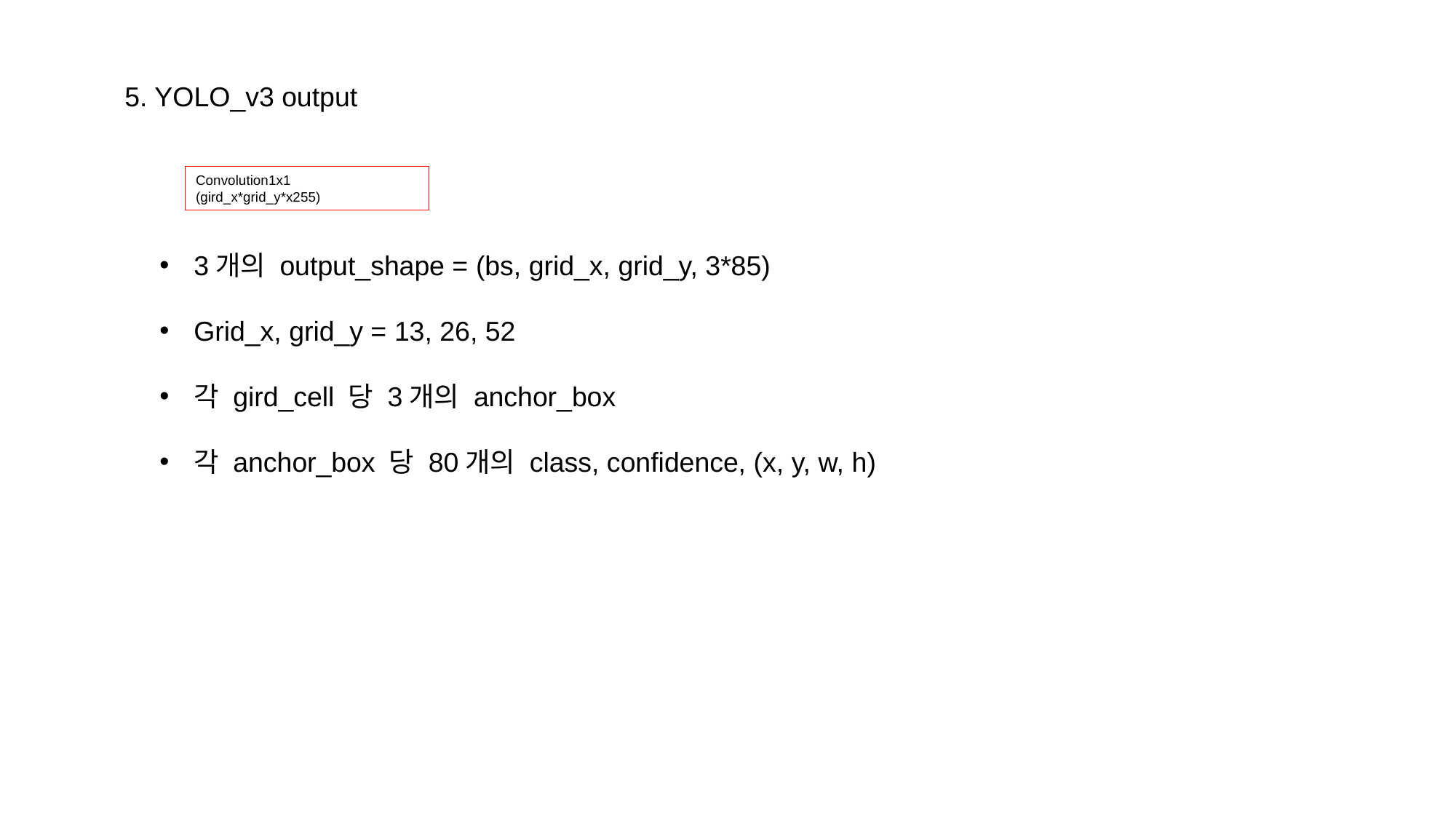

5. YOLO_v3 output
Convolution1x1 (gird_x*grid_y*x255)
3개의 output_shape = (bs, grid_x, grid_y, 3*85)

Grid_x, grid_y = 13, 26, 52

각 gird_cell 당 3개의 anchor_box

각 anchor_box 당 80개의 class, confidence, (x, y, w, h)